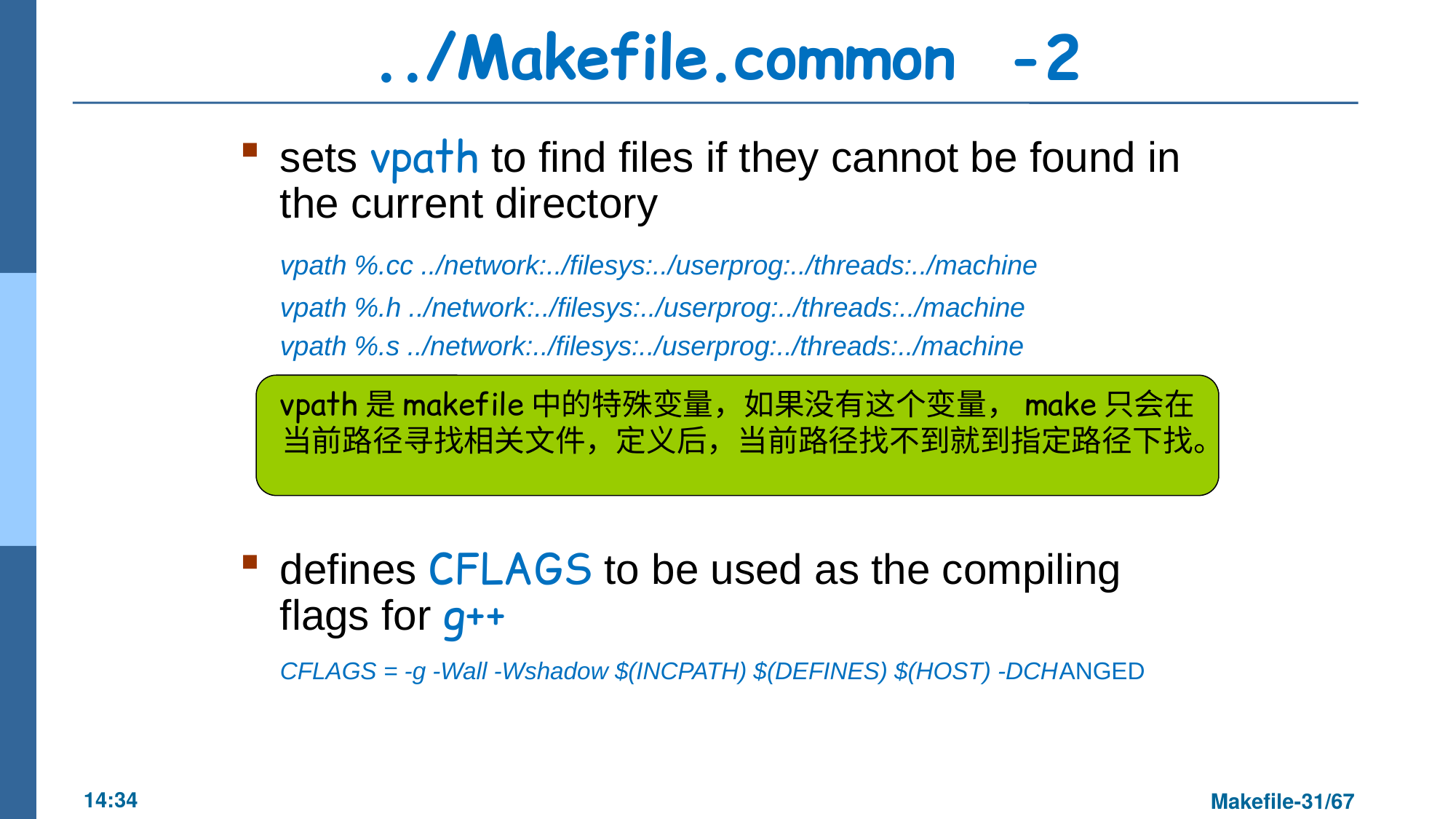

# ../Makefile.common  -2
sets vpath to find files if they cannot be found in the current directory
	vpath %.cc ../network:../filesys:../userprog:../threads:../machine
	vpath %.h ../network:../filesys:../userprog:../threads:../machine
	vpath %.s ../network:../filesys:../userprog:../threads:../machine

defines CFLAGS to be used as the compiling flags for g++
	CFLAGS = -g -Wall -Wshadow $(INCPATH) $(DEFINES) $(HOST) -DCHANGED

vpath是makefile中的特殊变量，如果没有这个变量，make只会在当前路径寻找相关文件，定义后，当前路径找不到就到指定路径下找。